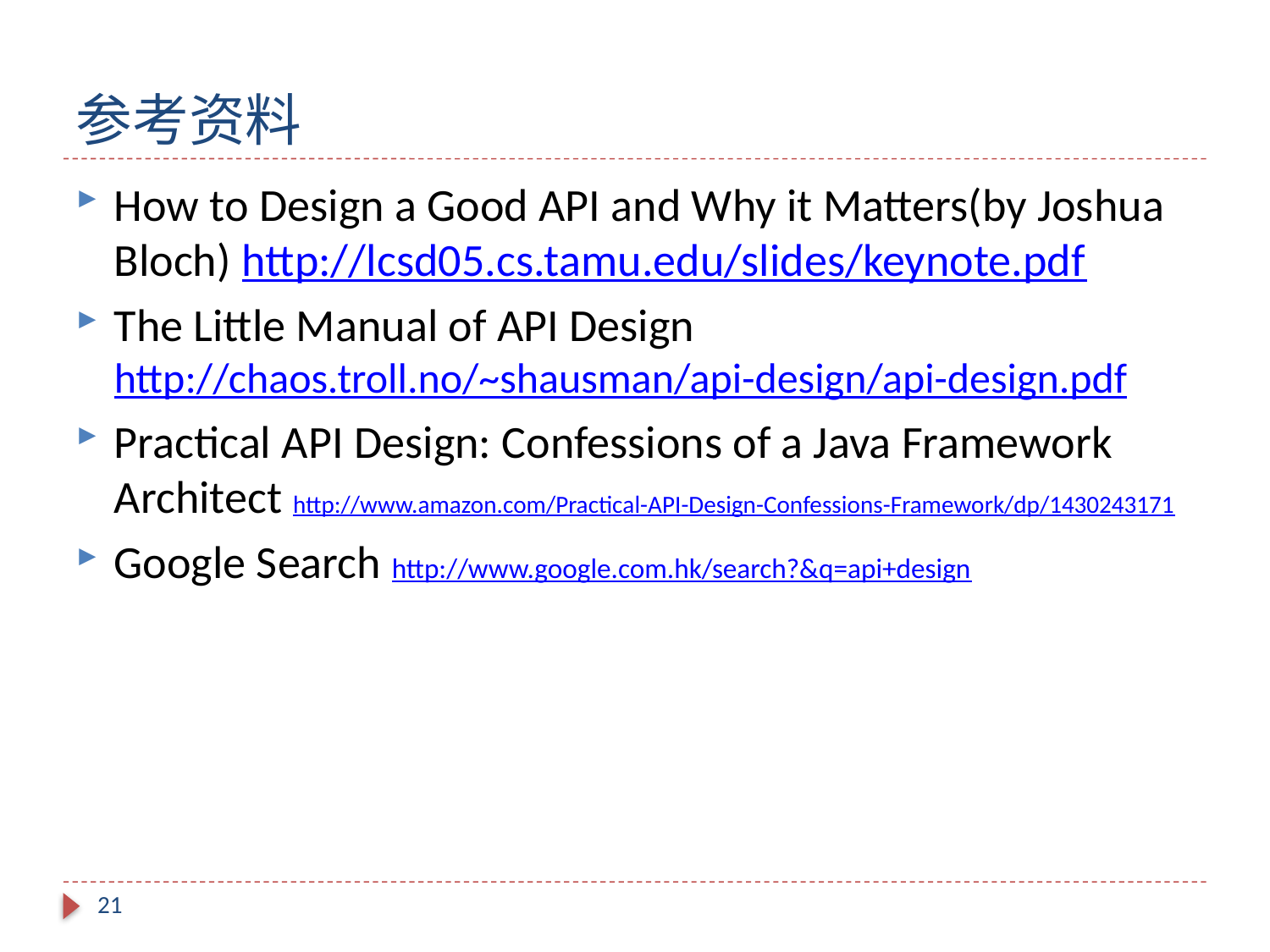

# 参考资料
How to Design a Good API and Why it Matters(by Joshua Bloch) http://lcsd05.cs.tamu.edu/slides/keynote.pdf
The Little Manual of API Design
http://chaos.troll.no/~shausman/api-design/api-design.pdf
Practical API Design: Confessions of a Java Framework Architect http://www.amazon.com/Practical-API-Design-Confessions-Framework/dp/1430243171
Google Search http://www.google.com.hk/search?&q=api+design

21